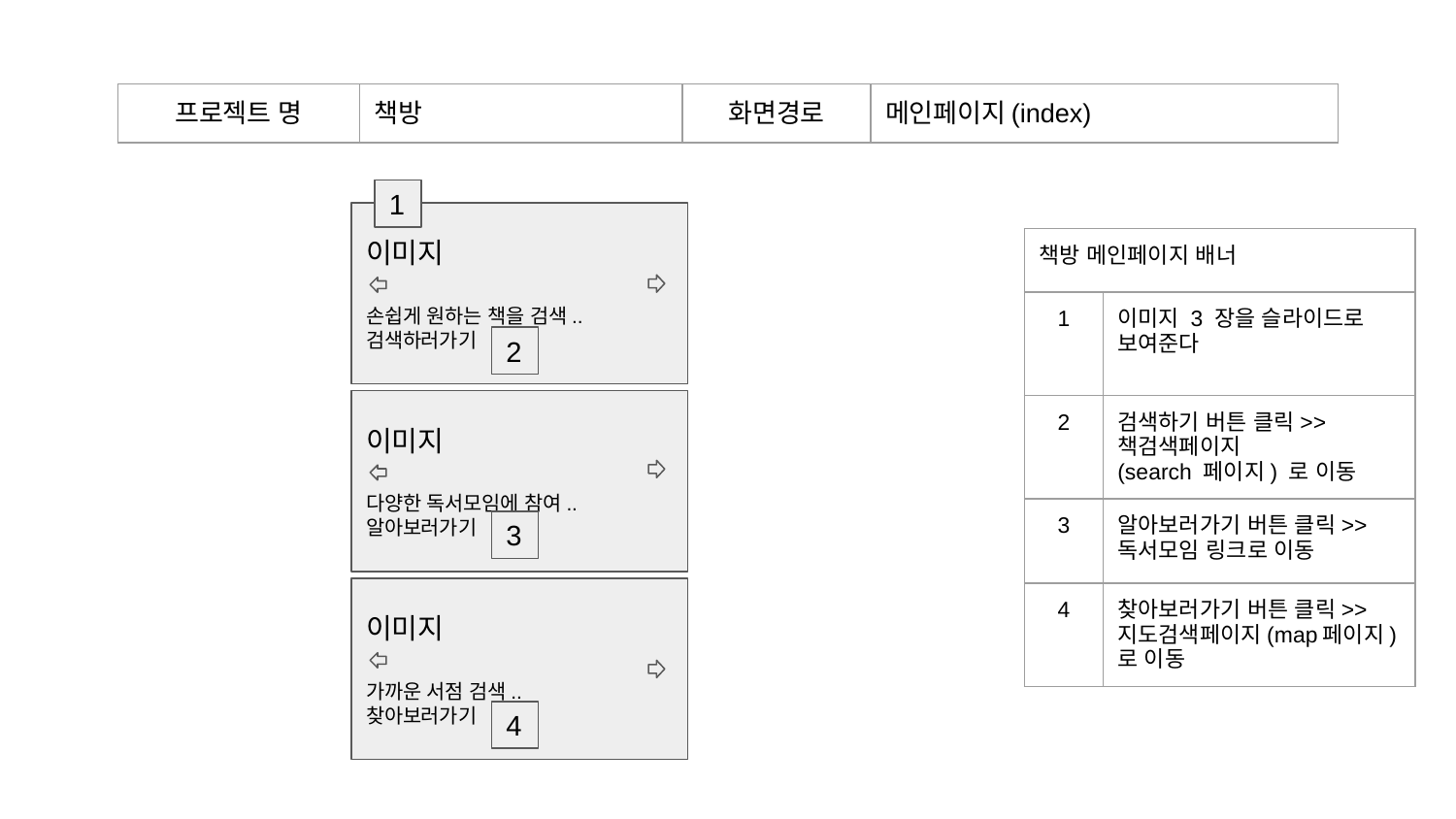

| 프로젝트 명 | 책방 | 화면경로 | 메인페이지(index) |
| --- | --- | --- | --- |
1
이미지

손쉽게 원하는 책을 검색..
검색하러가기
| 책방 메인페이지 배너 |  |
| --- | --- |
| 1 | 이미지 3 장을 슬라이드로 보여준다 |
| 2 | 검색하기 버튼 클릭>> 책검색페이지 (search 페이지) 로 이동 |
| 3 | 알아보러가기 버튼 클릭>> 독서모임 링크로 이동 |
| 4 | 찾아보러가기 버튼 클릭>> 지도검색페이지(map페이지)로 이동 |

2
이미지

다양한 독서모임에 참여..
알아보러가기

3
이미지

가까운 서점 검색..
찾아보러가기

4